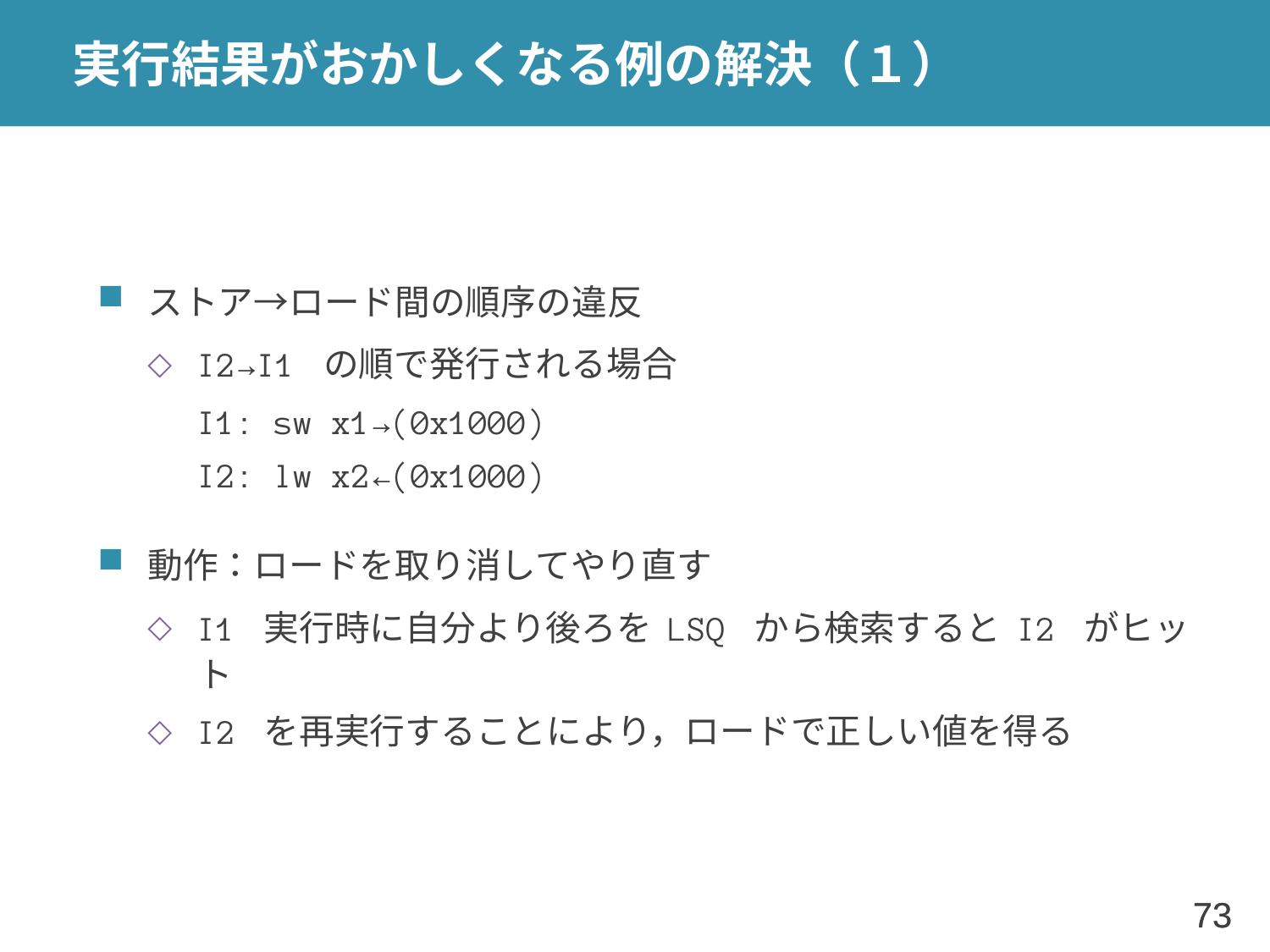

# 実行結果がおかしくなる例の解決（１）
ストア→ロード間の順序の違反
I2→I1 の順で発行される場合
I1: sw x1→(0x1000)
I2: lw x2←(0x1000)
動作：ロードを取り消してやり直す
I1 実行時に自分より後ろを LSQ から検索すると I2 がヒット
I2 を再実行することにより，ロードで正しい値を得る